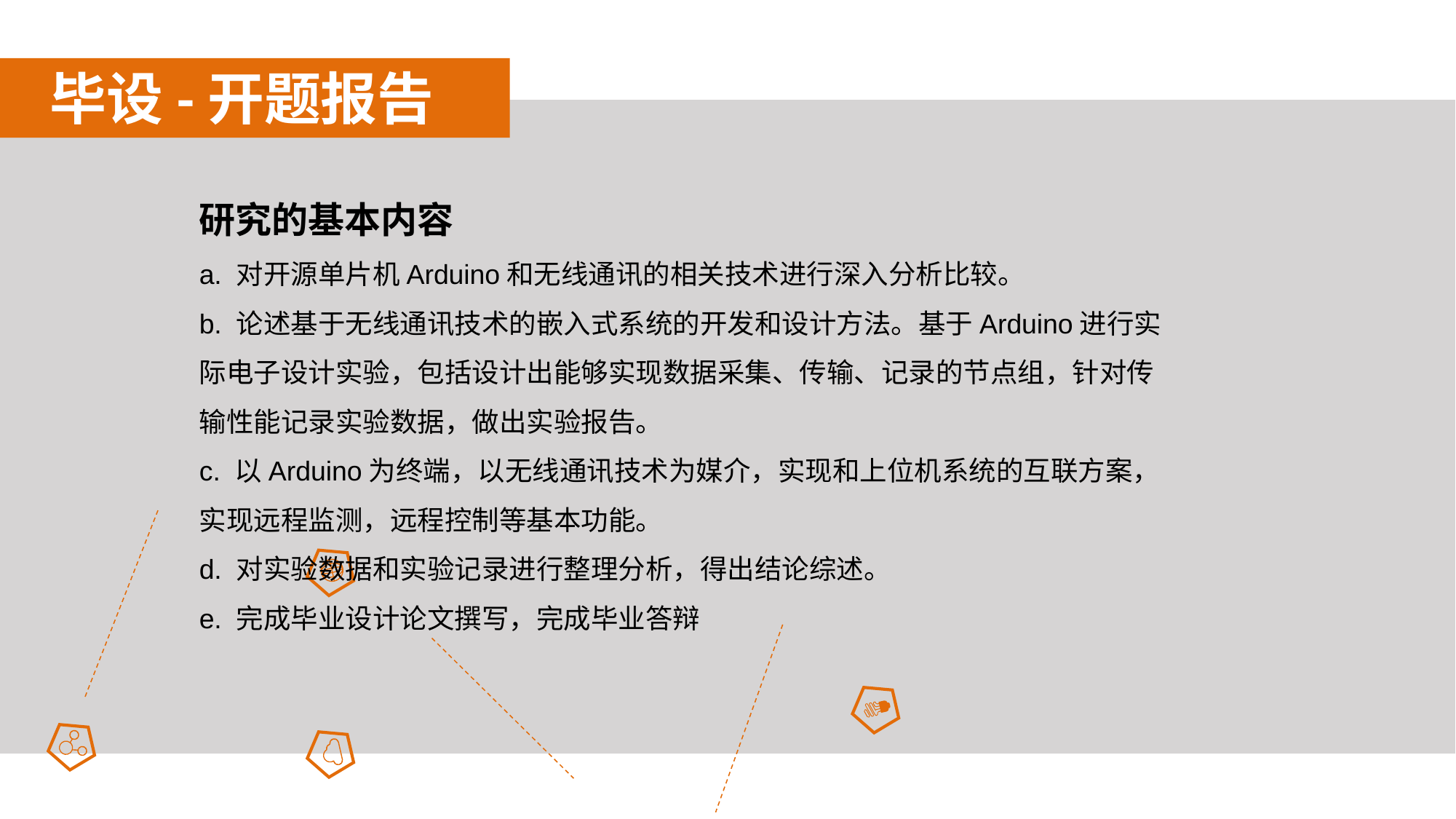

毕设-开题报告

研究的基本内容
a. 对开源单片机Arduino和无线通讯的相关技术进行深入分析比较。
b. 论述基于无线通讯技术的嵌入式系统的开发和设计方法。基于Arduino进行实际电子设计实验，包括设计出能够实现数据采集、传输、记录的节点组，针对传输性能记录实验数据，做出实验报告。
c. 以Arduino为终端，以无线通讯技术为媒介，实现和上位机系统的互联方案，实现远程监测，远程控制等基本功能。
d. 对实验数据和实验记录进行整理分析，得出结论综述。
e. 完成毕业设计论文撰写，完成毕业答辩